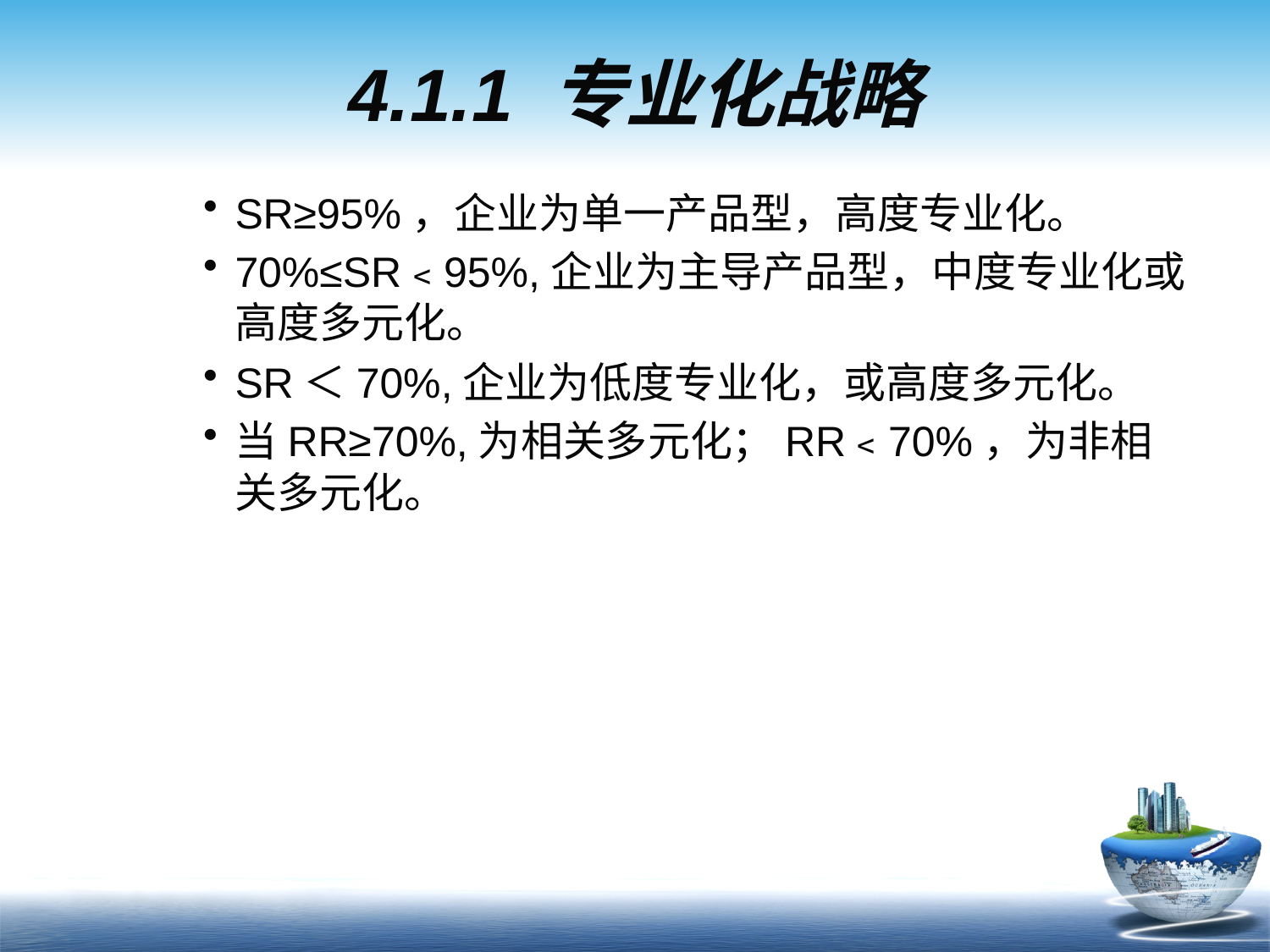

# 4.1.1 专业化战略
SR≥95%，企业为单一产品型，高度专业化。
70%≤SR﹤95%,企业为主导产品型，中度专业化或高度多元化。
SR＜70%,企业为低度专业化，或高度多元化。
当RR≥70%,为相关多元化；RR﹤70%，为非相关多元化。